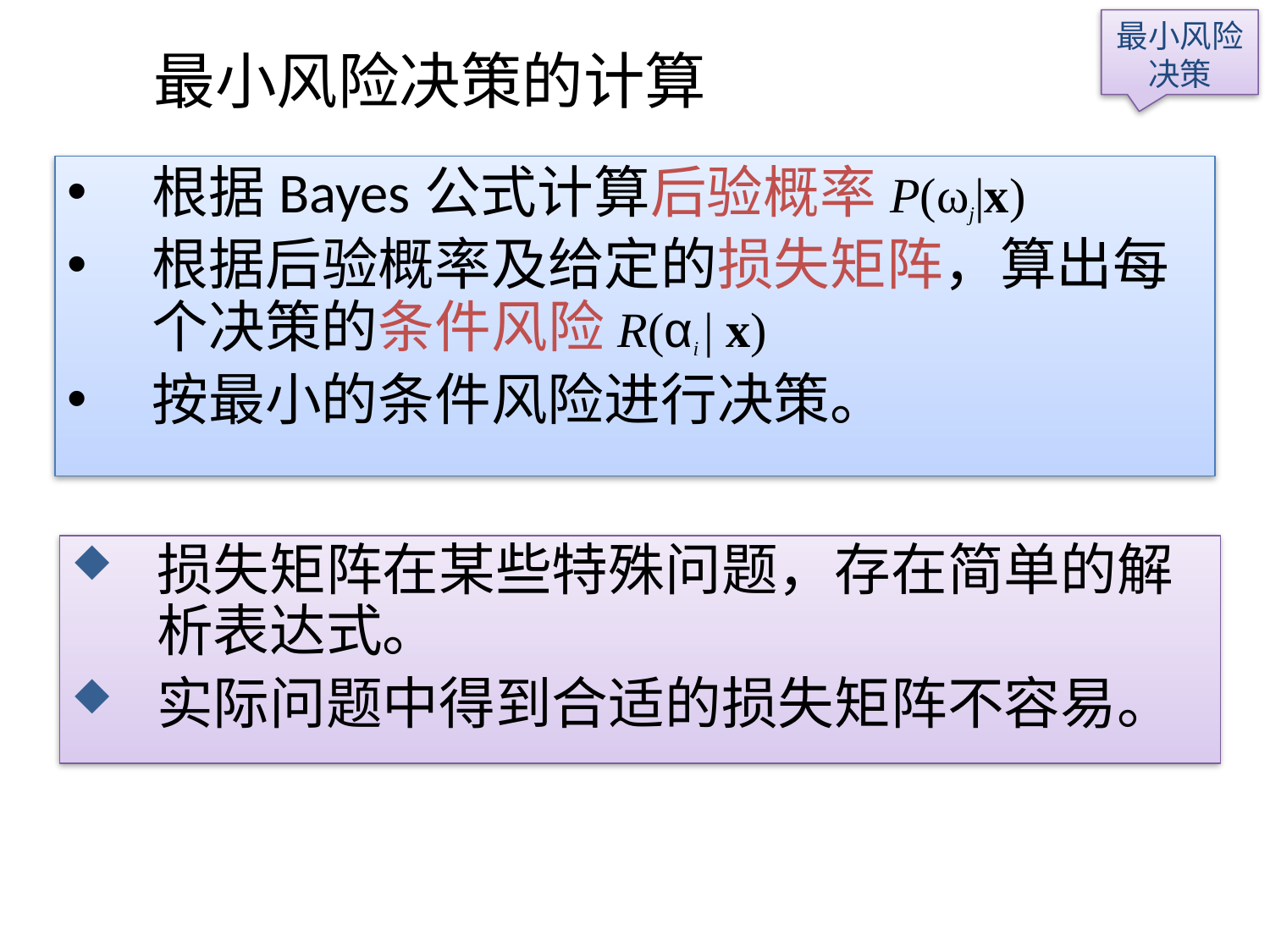

最小风险
决策
# 最小风险决策的计算
根据Bayes公式计算后验概率P(ωj|x)
根据后验概率及给定的损失矩阵，算出每个决策的条件风险R(αi | x)
按最小的条件风险进行决策。
损失矩阵在某些特殊问题，存在简单的解析表达式。
实际问题中得到合适的损失矩阵不容易。